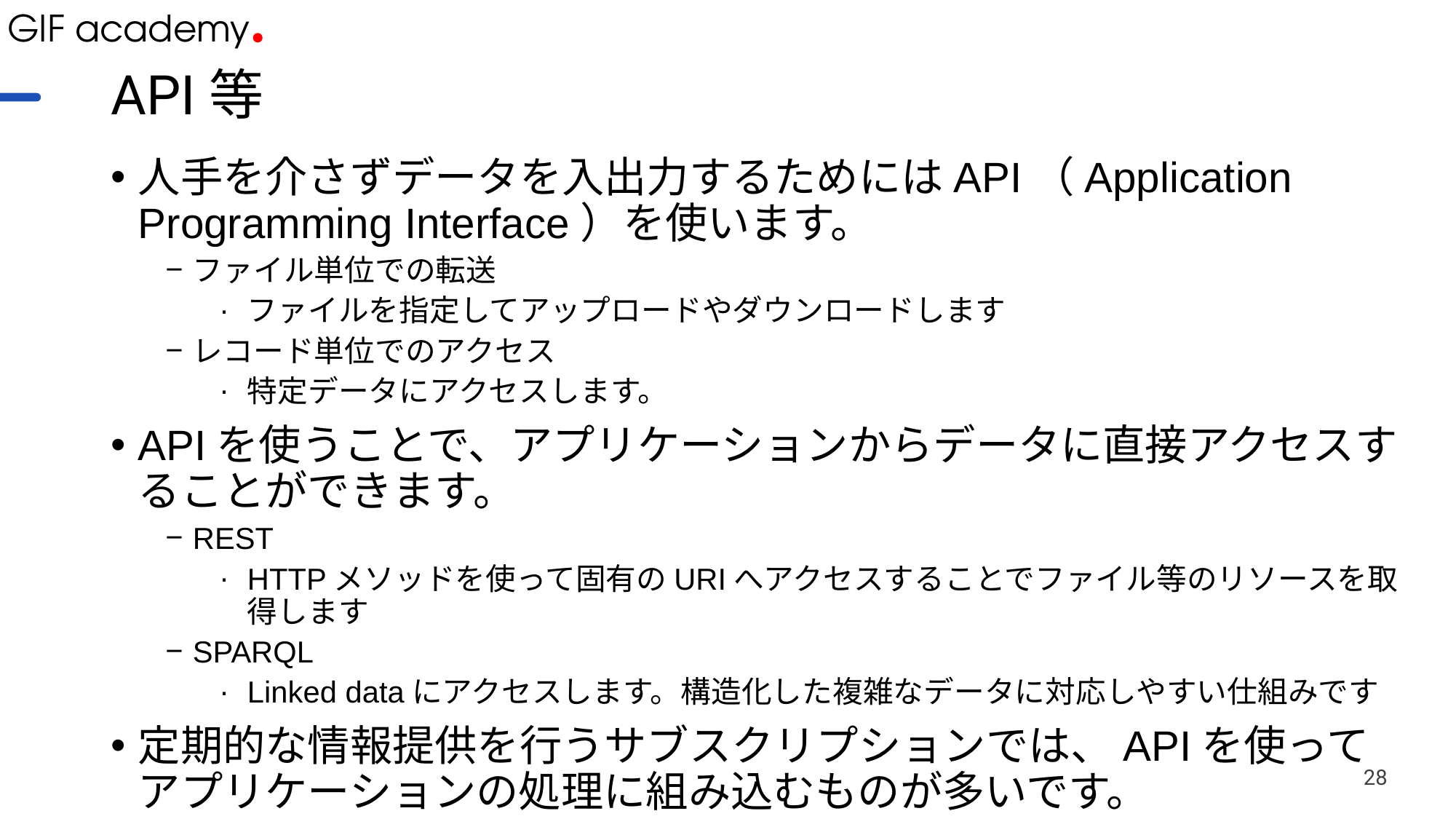

# API等
人手を介さずデータを入出力するためにはAPI（Application Programming Interface）を使います。
ファイル単位での転送
ファイルを指定してアップロードやダウンロードします
レコード単位でのアクセス
特定データにアクセスします。
APIを使うことで、アプリケーションからデータに直接アクセスすることができます。
REST
HTTPメソッドを使って固有のURIへアクセスすることでファイル等のリソースを取得します
SPARQL
Linked dataにアクセスします。構造化した複雑なデータに対応しやすい仕組みです
定期的な情報提供を行うサブスクリプションでは、APIを使ってアプリケーションの処理に組み込むものが多いです。
28